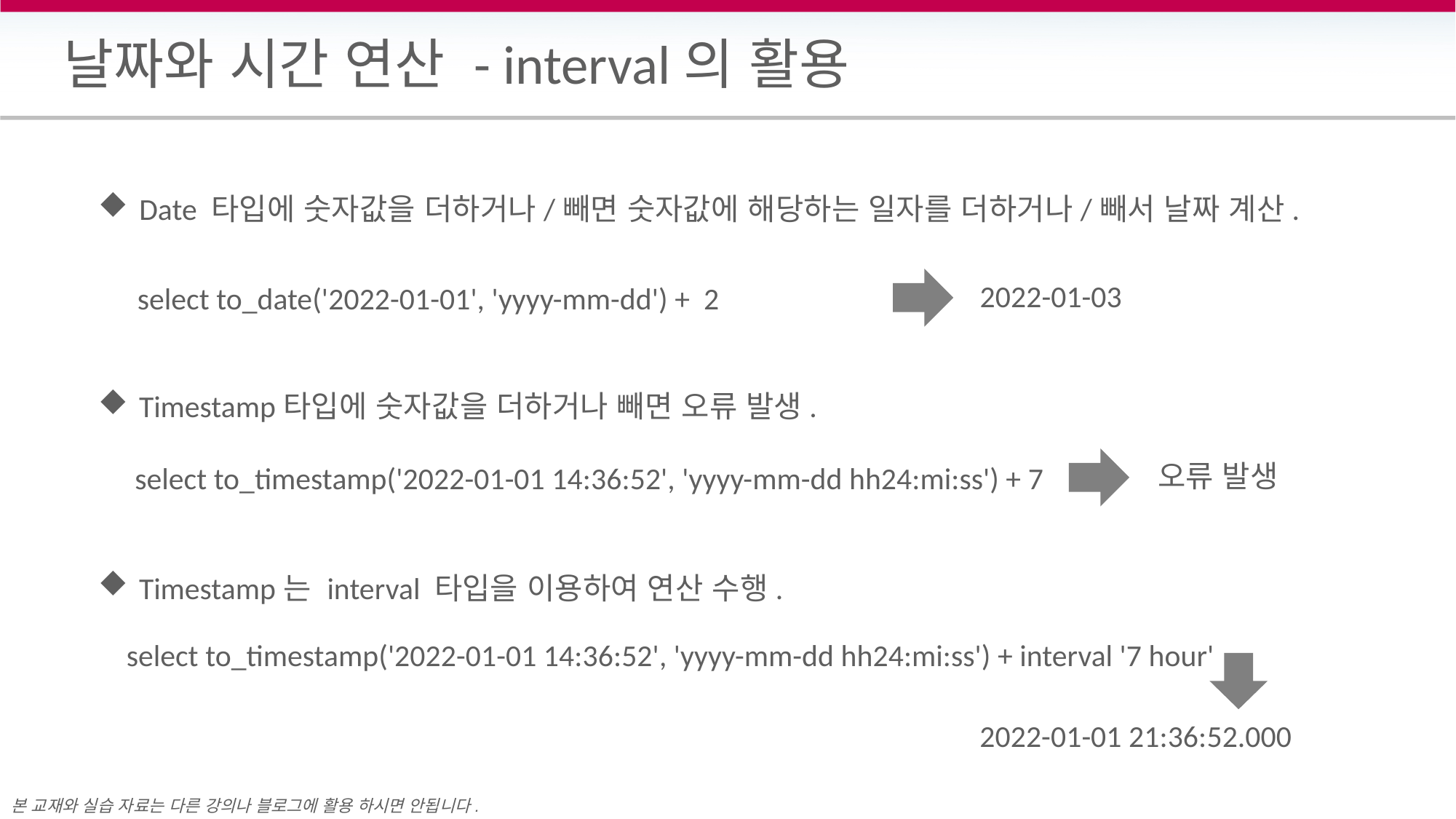

# 날짜와 시간 연산 - interval의 활용
Date 타입에 숫자값을 더하거나/빼면 숫자값에 해당하는 일자를 더하거나/빼서 날짜 계산.

select to_date('2022-01-01', 'yyyy-mm-dd') +  2
2022-01-03
Timestamp타입에 숫자값을 더하거나 빼면 오류 발생.

select to_timestamp('2022-01-01 14:36:52', 'yyyy-mm-dd hh24:mi:ss') + 7
오류 발생
Timestamp는 interval 타입을 이용하여 연산 수행.
select to_timestamp('2022-01-01 14:36:52', 'yyyy-mm-dd hh24:mi:ss') + interval '7 hour'

2022-01-01 21:36:52.000